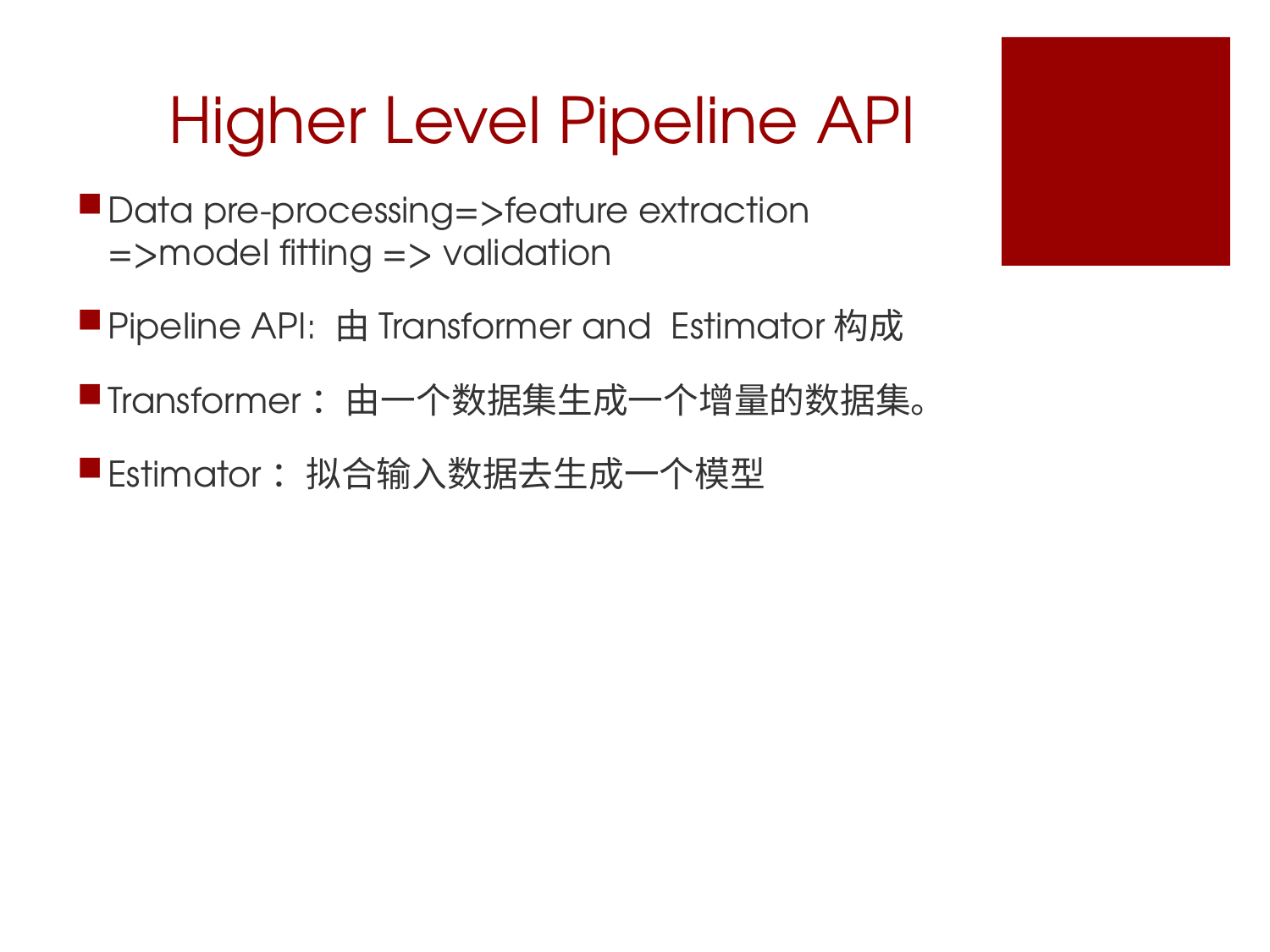

# Higher Level Pipeline API
Data pre-processing=>feature extraction  =>model fitting => validation
Pipeline API: 由Transformer and  Estimator构成
Transformer：由一个数据集生成一个增量的数据集。
Estimator：拟合输入数据去生成一个模型